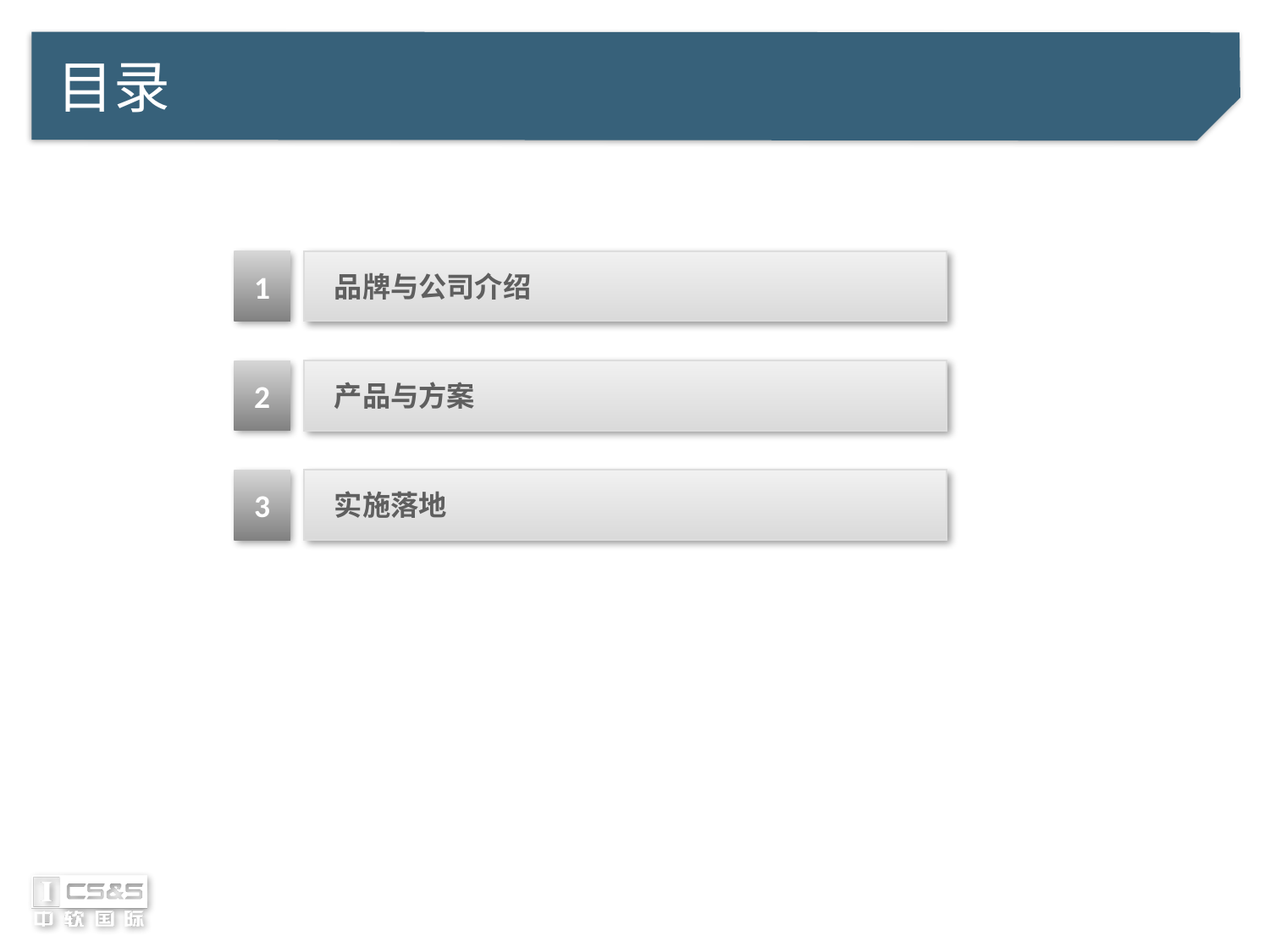

# 目录
品牌与公司介绍
1
产品与方案
2
实施落地
3